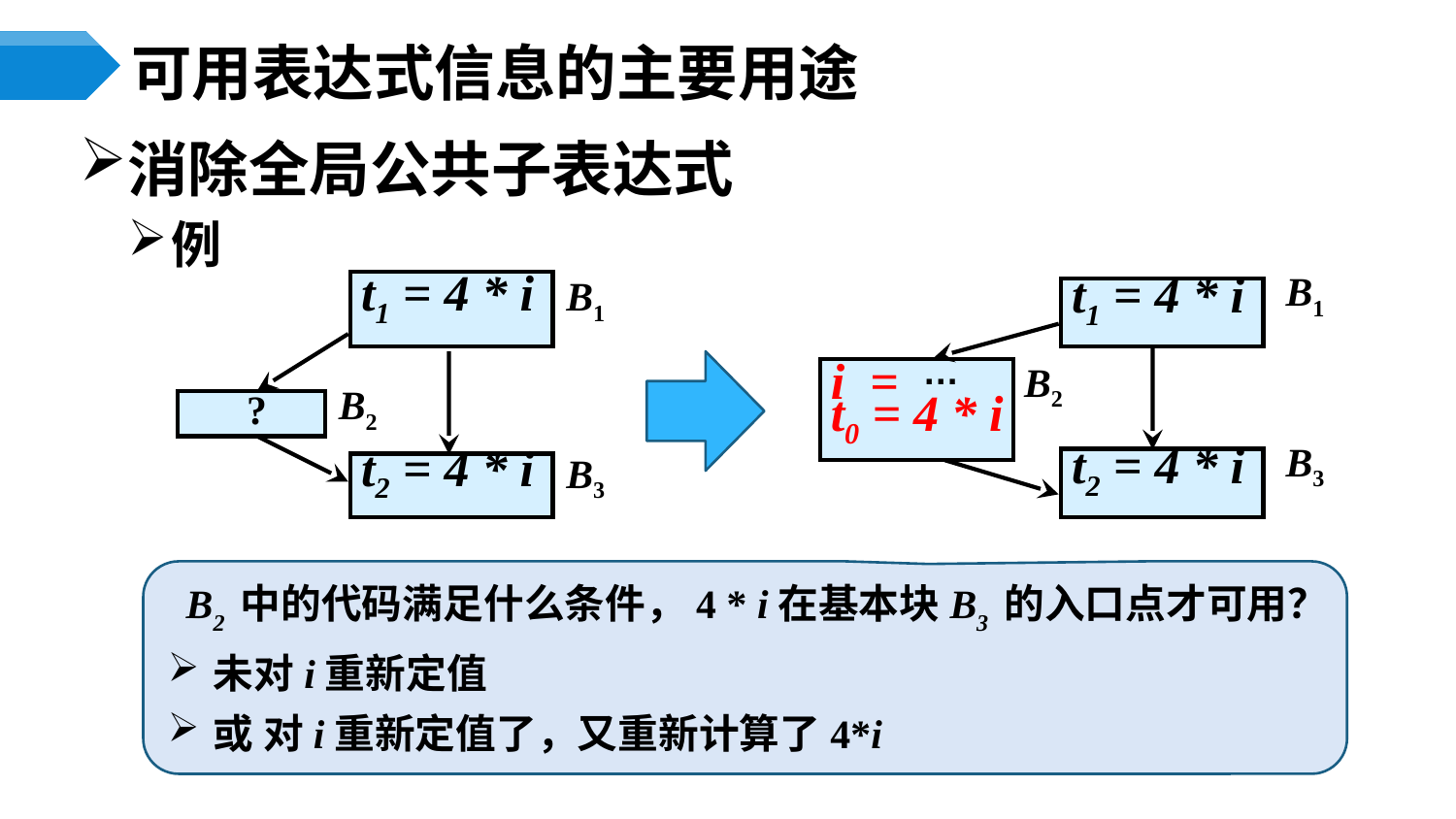

# 可用表达式信息的主要用途
消除全局公共子表达式
例
B1
t1 = 4 * i

B2
i  =
t0 = 4 * i
…
B3
t2 = 4 * i

B1
t1 = 4 * i

B2
?

B3
t2 = 4 * i

B2 中的代码满足什么条件，4 * i在基本块B3 的入口点才可用？
未对i重新定值
或 对i重新定值了，又重新计算了4*i